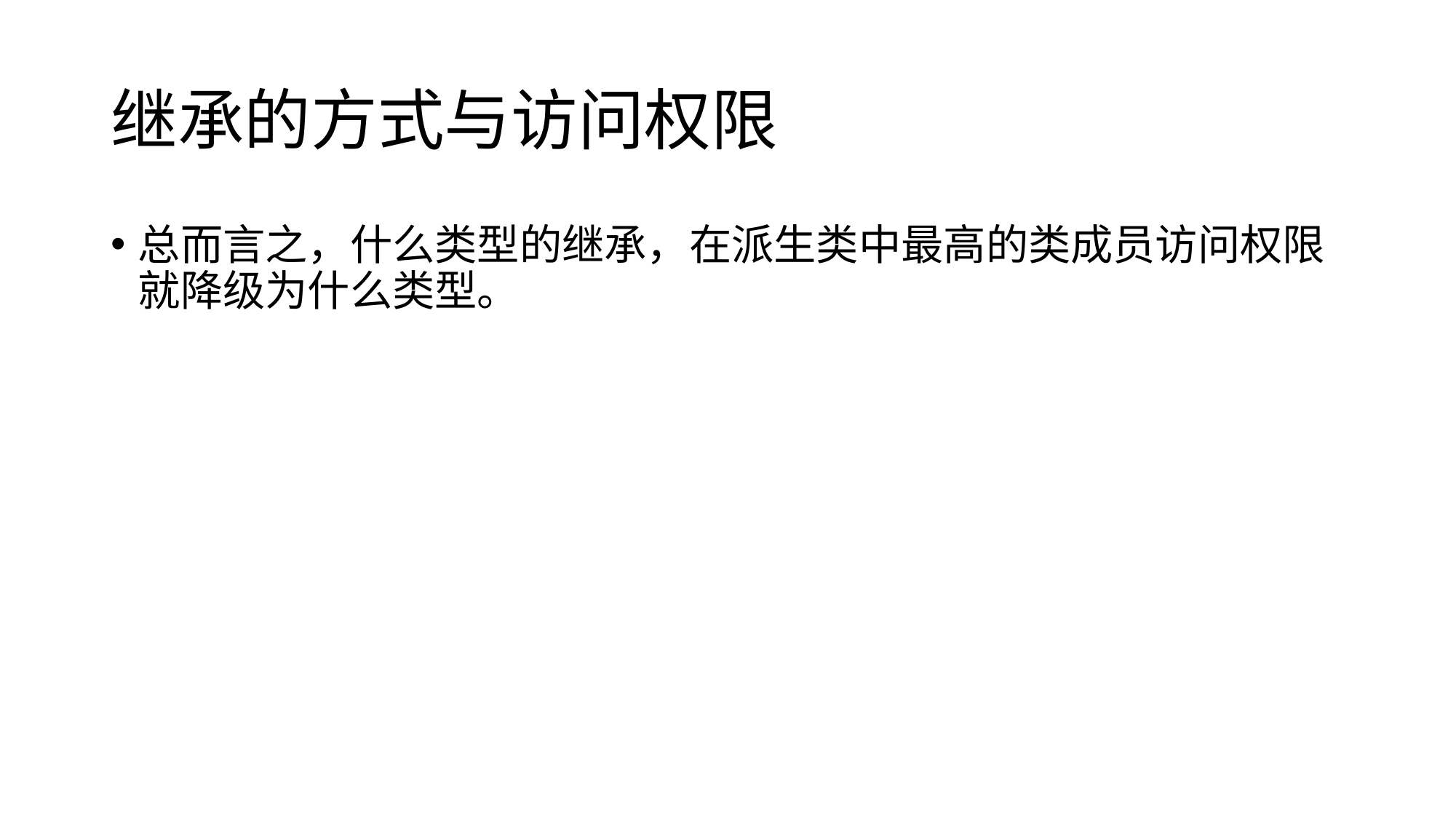

# 继承的方式与访问权限
总而言之，什么类型的继承，在派生类中最高的类成员访问权限就降级为什么类型。